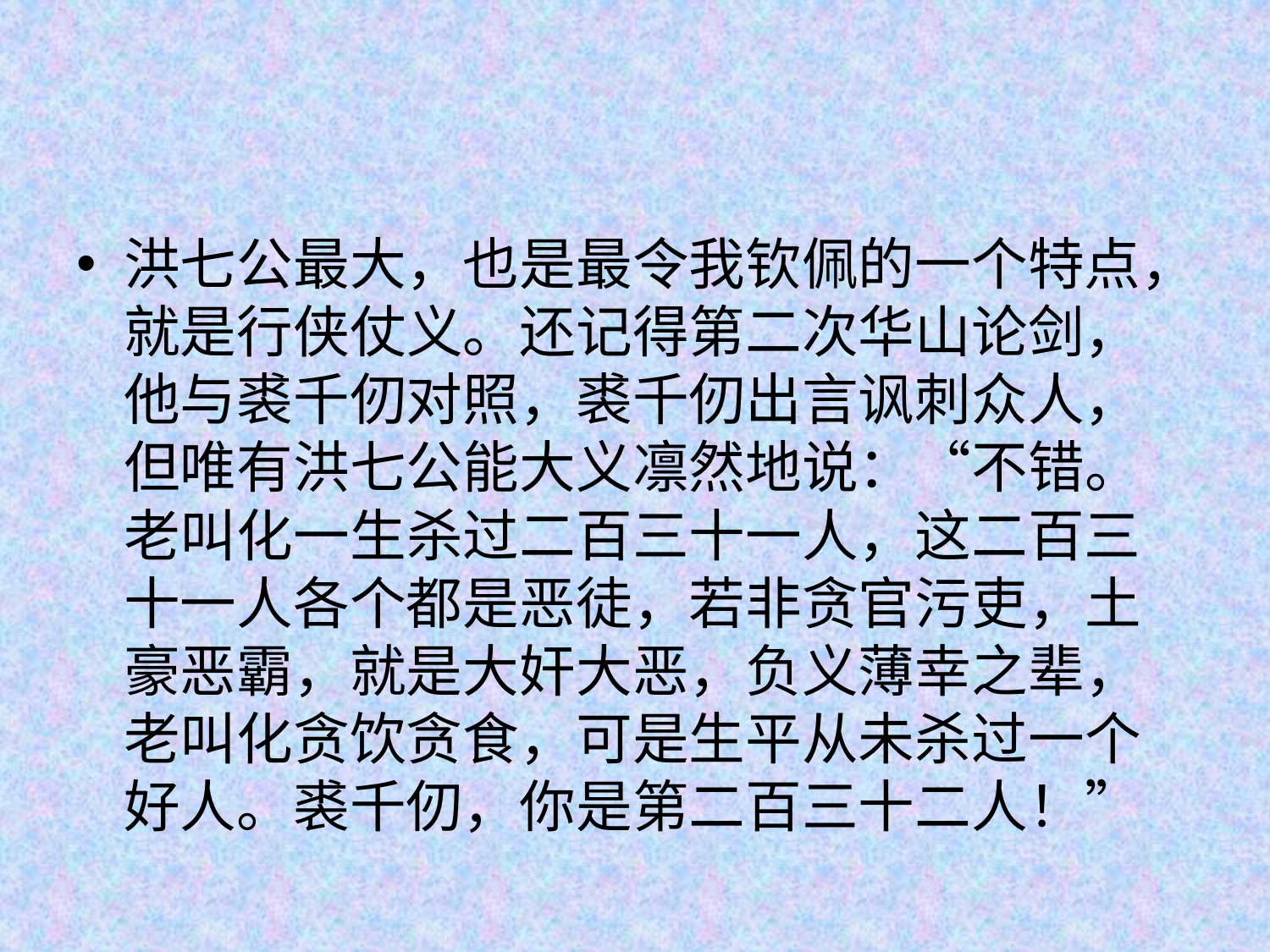

#
洪七公最大，也是最令我钦佩的一个特点，就是行侠仗义。还记得第二次华山论剑，他与裘千仞对照，裘千仞出言讽刺众人，但唯有洪七公能大义凛然地说：“不错。老叫化一生杀过二百三十一人，这二百三十一人各个都是恶徒，若非贪官污吏，土豪恶霸，就是大奸大恶，负义薄幸之辈，老叫化贪饮贪食，可是生平从未杀过一个好人。裘千仞，你是第二百三十二人！”